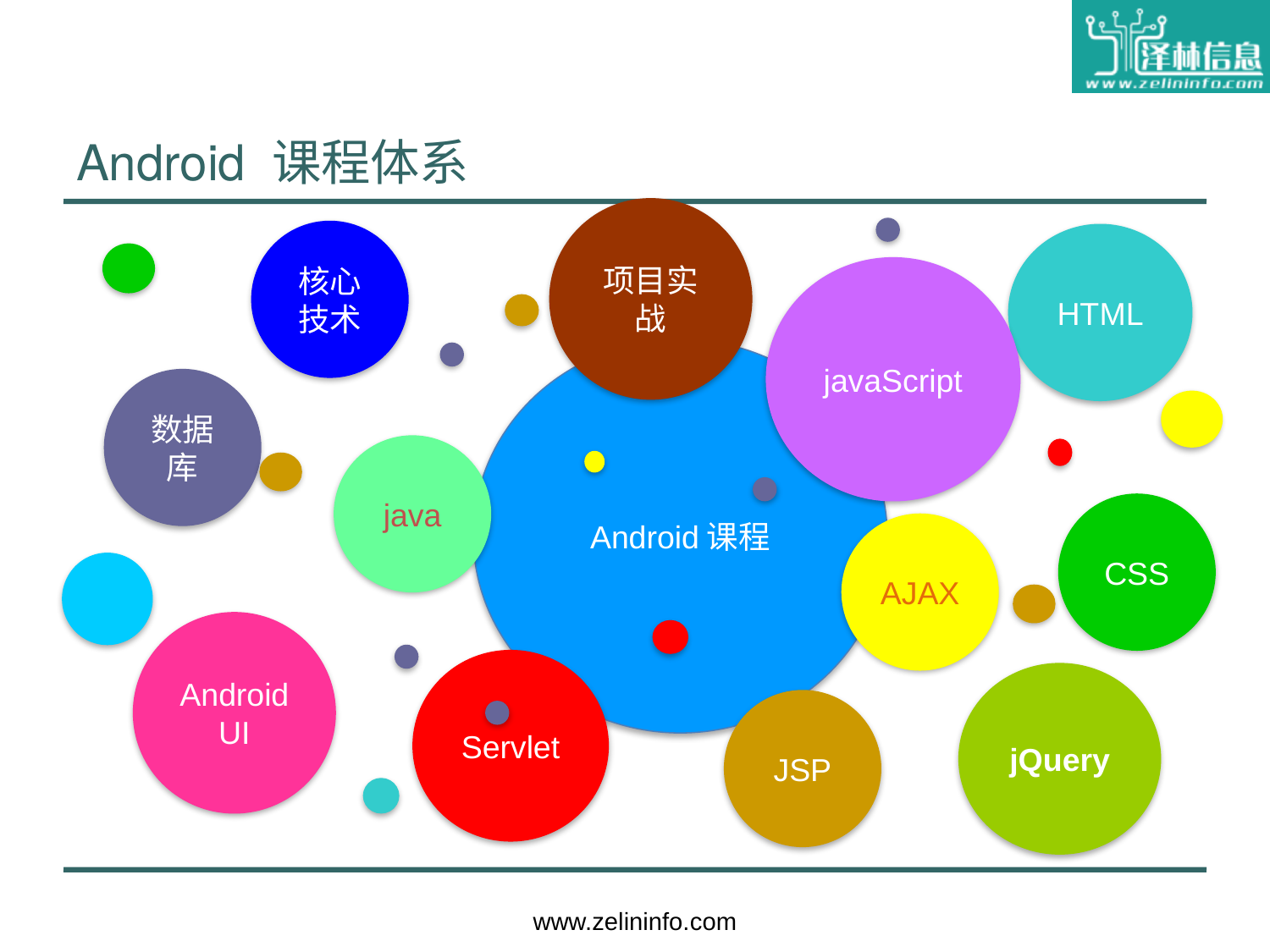

# Android 课程体系
项目实战

核心技术
HTML

javaScript

Android课程

数据库

java

CSS
AJAX

AndroidUI

Servlet
jQuery
JSP